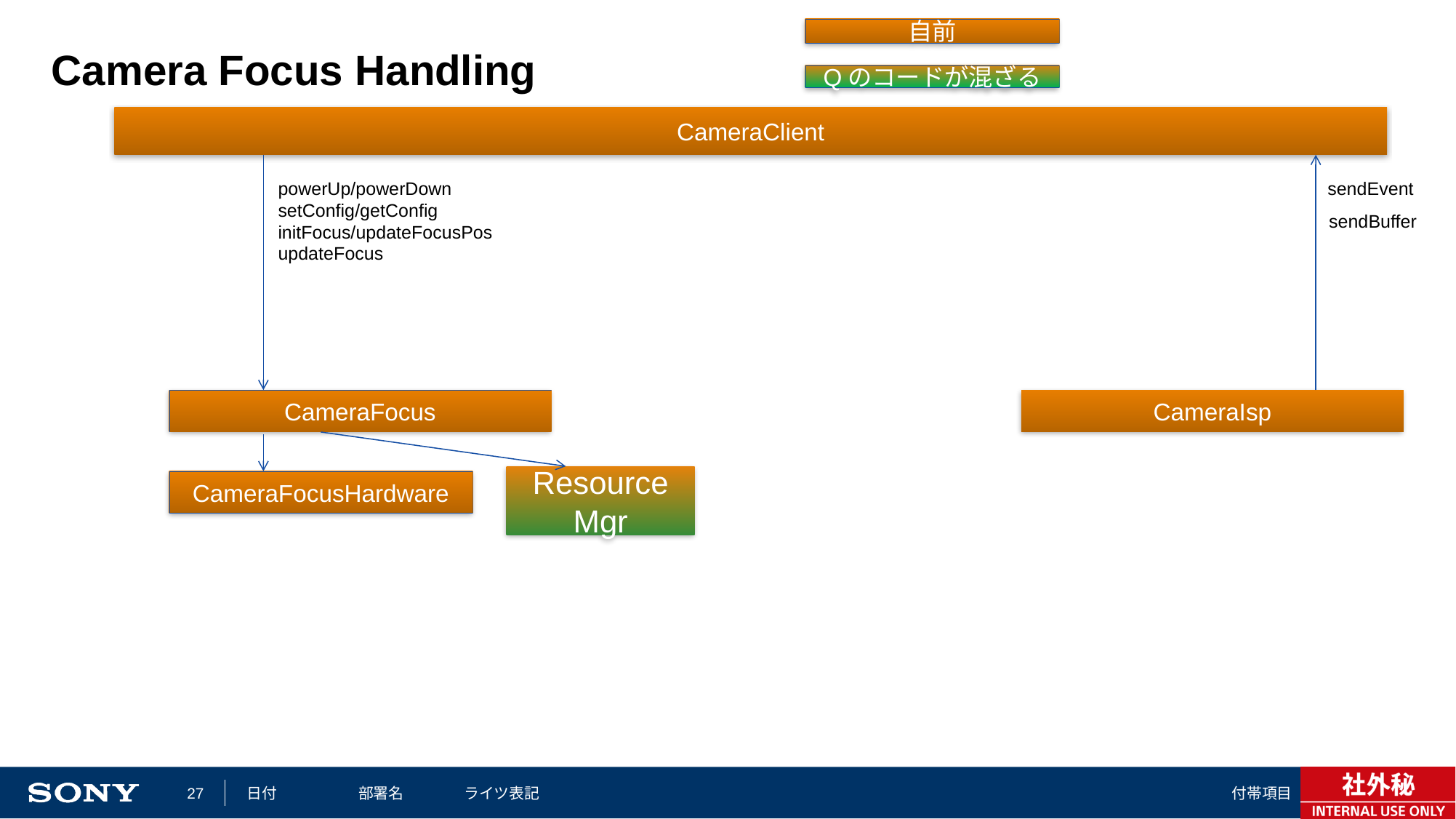

自前
# Camera Focus Handling
Qのコードが混ざる
CameraClient
powerUp/powerDown
setConfig/getConfig
initFocus/updateFocusPos
updateFocus
sendEvent
sendBuffer
CameraFocus
CameraIsp
Resource Mgr
CameraFocusHardware